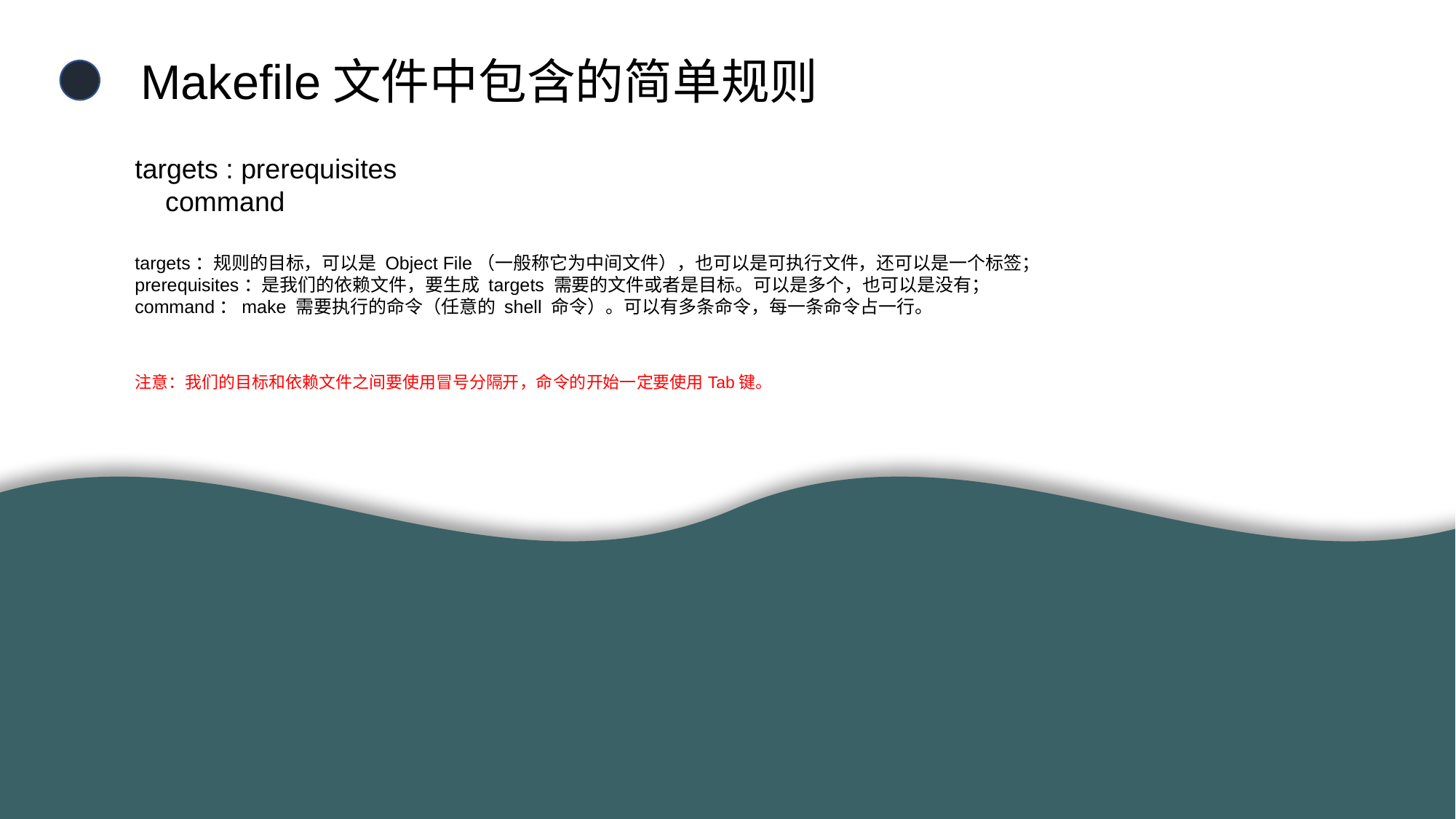

Makefile文件中包含的简单规则

targets : prerequisites
    command
targets：规则的目标，可以是 Object File（一般称它为中间文件），也可以是可执行文件，还可以是一个标签；
prerequisites：是我们的依赖文件，要生成 targets 需要的文件或者是目标。可以是多个，也可以是没有；
command：make 需要执行的命令（任意的 shell 命令）。可以有多条命令，每一条命令占一行。
注意：我们的目标和依赖文件之间要使用冒号分隔开，命令的开始一定要使用Tab键。